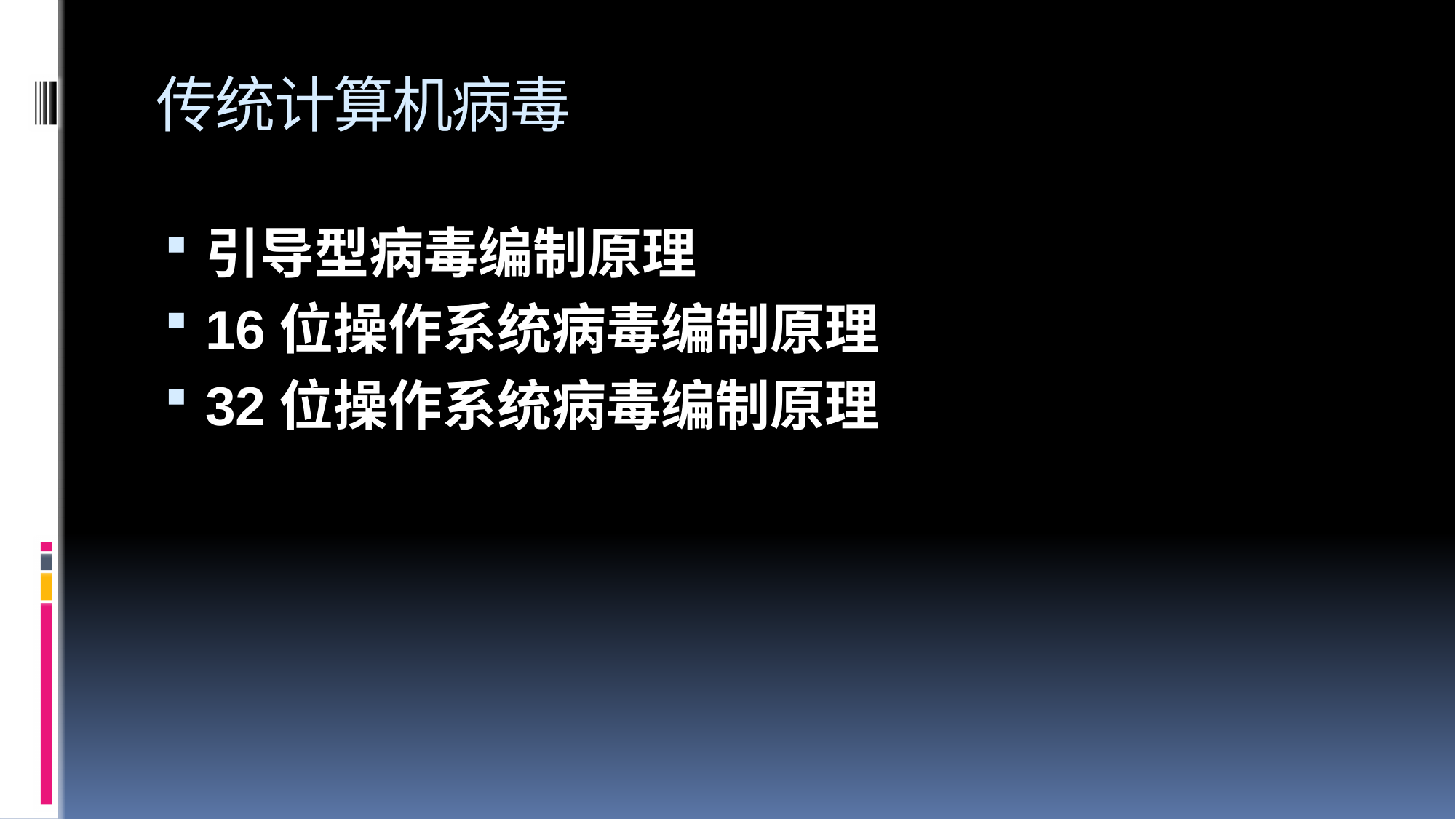

# 传统计算机病毒
引导型病毒编制原理
16位操作系统病毒编制原理
32位操作系统病毒编制原理